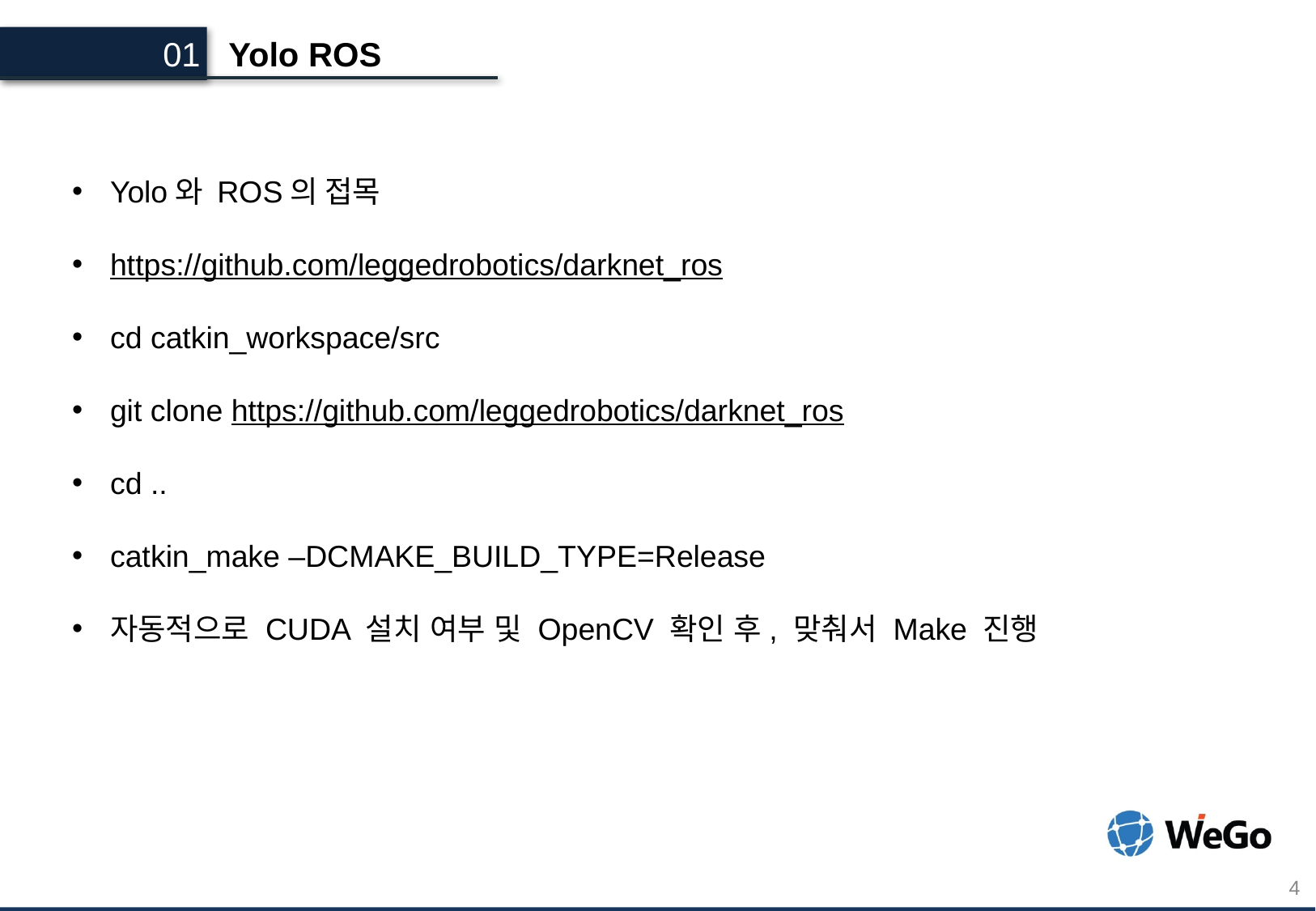

Yolo ROS

01.
Yolo와 ROS의 접목
https://github.com/leggedrobotics/darknet_ros
cd catkin_workspace/src
git clone https://github.com/leggedrobotics/darknet_ros
cd ..
catkin_make –DCMAKE_BUILD_TYPE=Release
자동적으로 CUDA 설치 여부 및 OpenCV 확인 후, 맞춰서 Make 진행

4